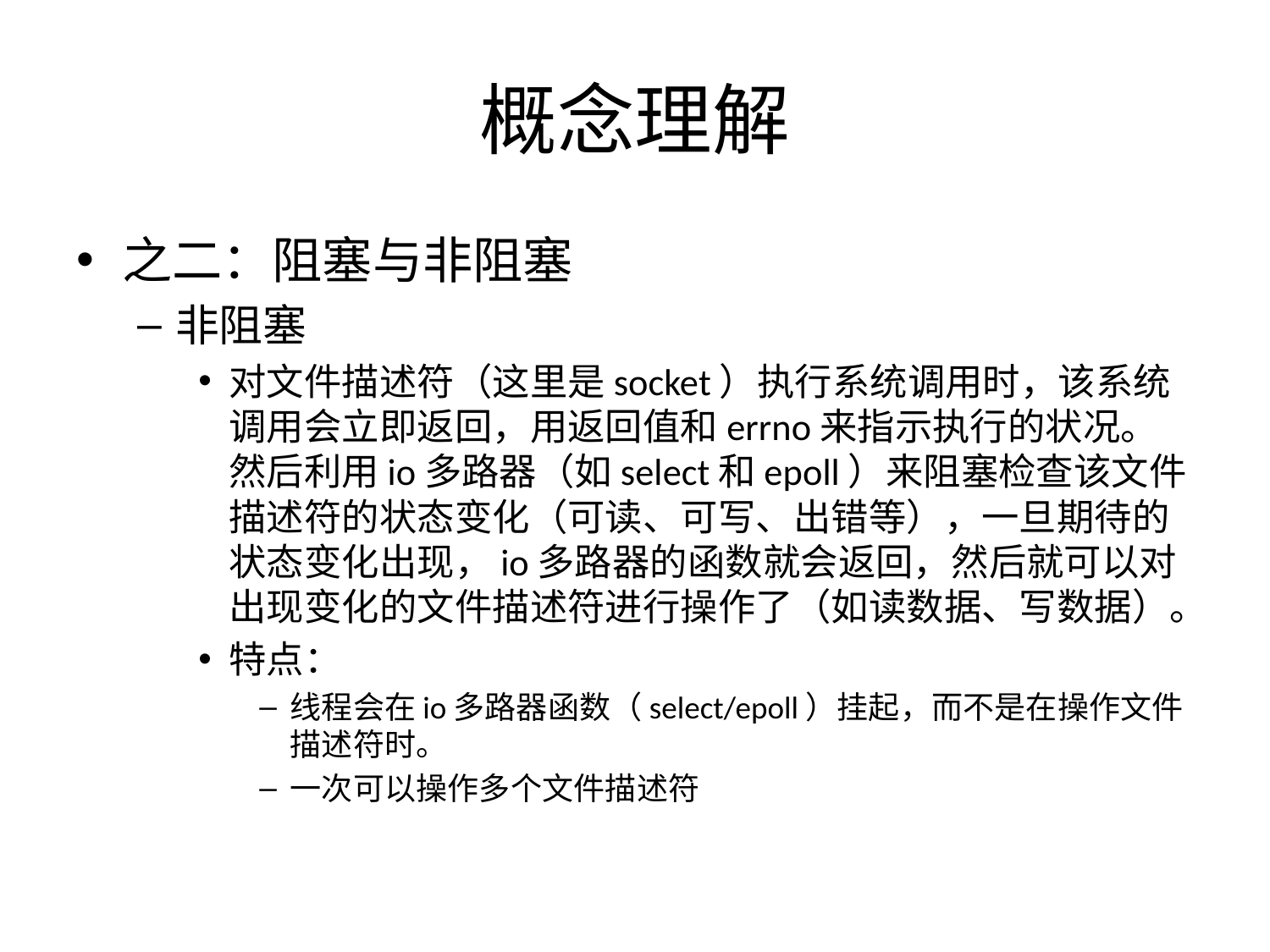

# 概念理解
之二：阻塞与非阻塞
非阻塞
对文件描述符（这里是socket）执行系统调用时，该系统调用会立即返回，用返回值和errno来指示执行的状况。然后利用io多路器（如select和epoll）来阻塞检查该文件描述符的状态变化（可读、可写、出错等），一旦期待的状态变化出现，io多路器的函数就会返回，然后就可以对出现变化的文件描述符进行操作了（如读数据、写数据）。
特点：
线程会在io多路器函数（select/epoll）挂起，而不是在操作文件描述符时。
一次可以操作多个文件描述符